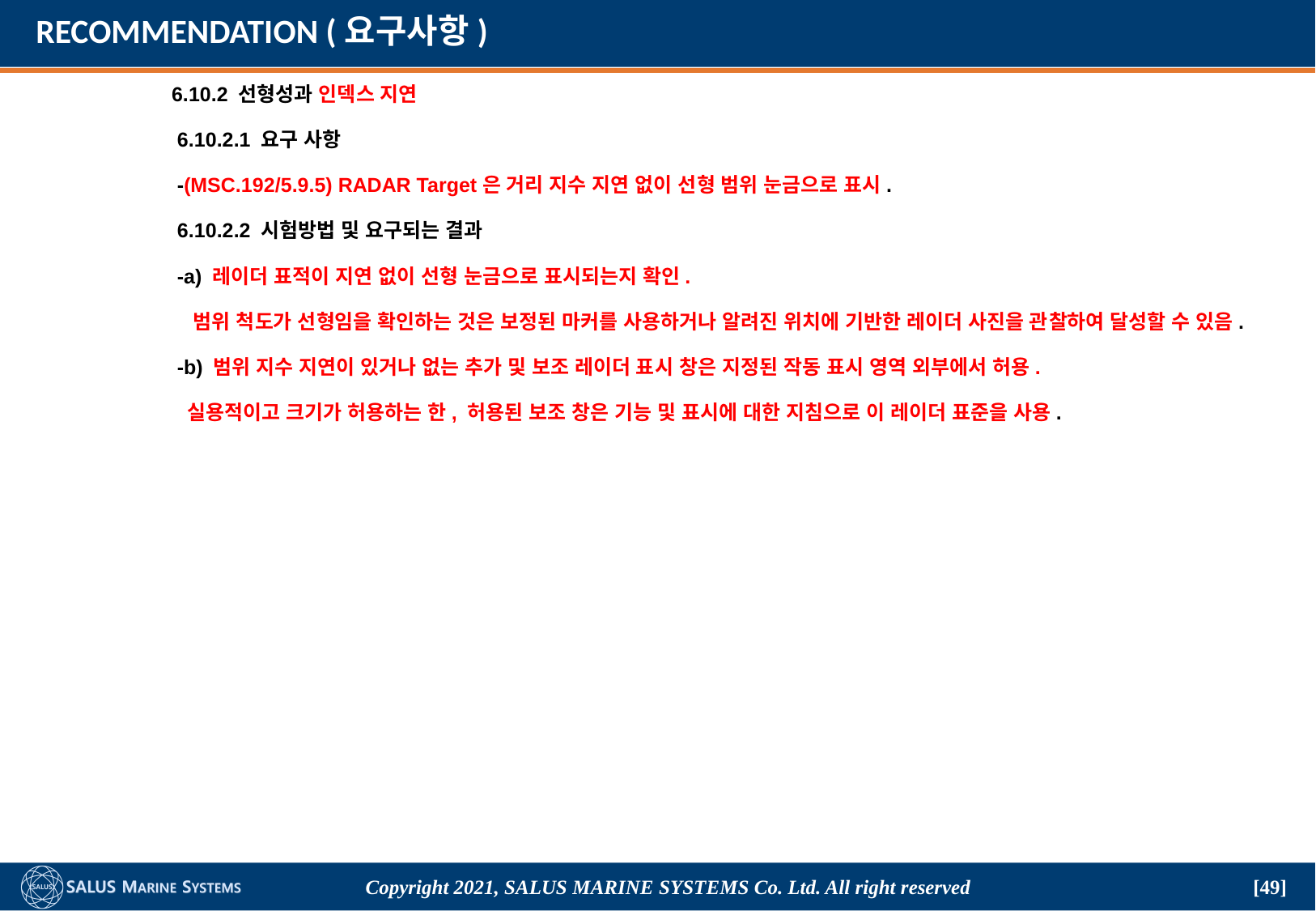

# RECOMMENDATION (요구사항)
	6.10.2 선형성과 인덱스 지연
	 6.10.2.1 요구 사항
	 -(MSC.192/5.9.5) RADAR Target은 거리 지수 지연 없이 선형 범위 눈금으로 표시.
	 6.10.2.2 시험방법 및 요구되는 결과
	 -a) 레이더 표적이 지연 없이 선형 눈금으로 표시되는지 확인.
	   범위 척도가 선형임을 확인하는 것은 보정된 마커를 사용하거나 알려진 위치에 기반한 레이더 사진을 관찰하여 달성할 수 있음.
	 -b) 범위 지수 지연이 있거나 없는 추가 및 보조 레이더 표시 창은 지정된 작동 표시 영역 외부에서 허용.
	  실용적이고 크기가 허용하는 한, 허용된 보조 창은 기능 및 표시에 대한 지침으로 이 레이더 표준을 사용.
Copyright 2021, SALUS Marine Systems Co. Ltd. All right reserved
[49]